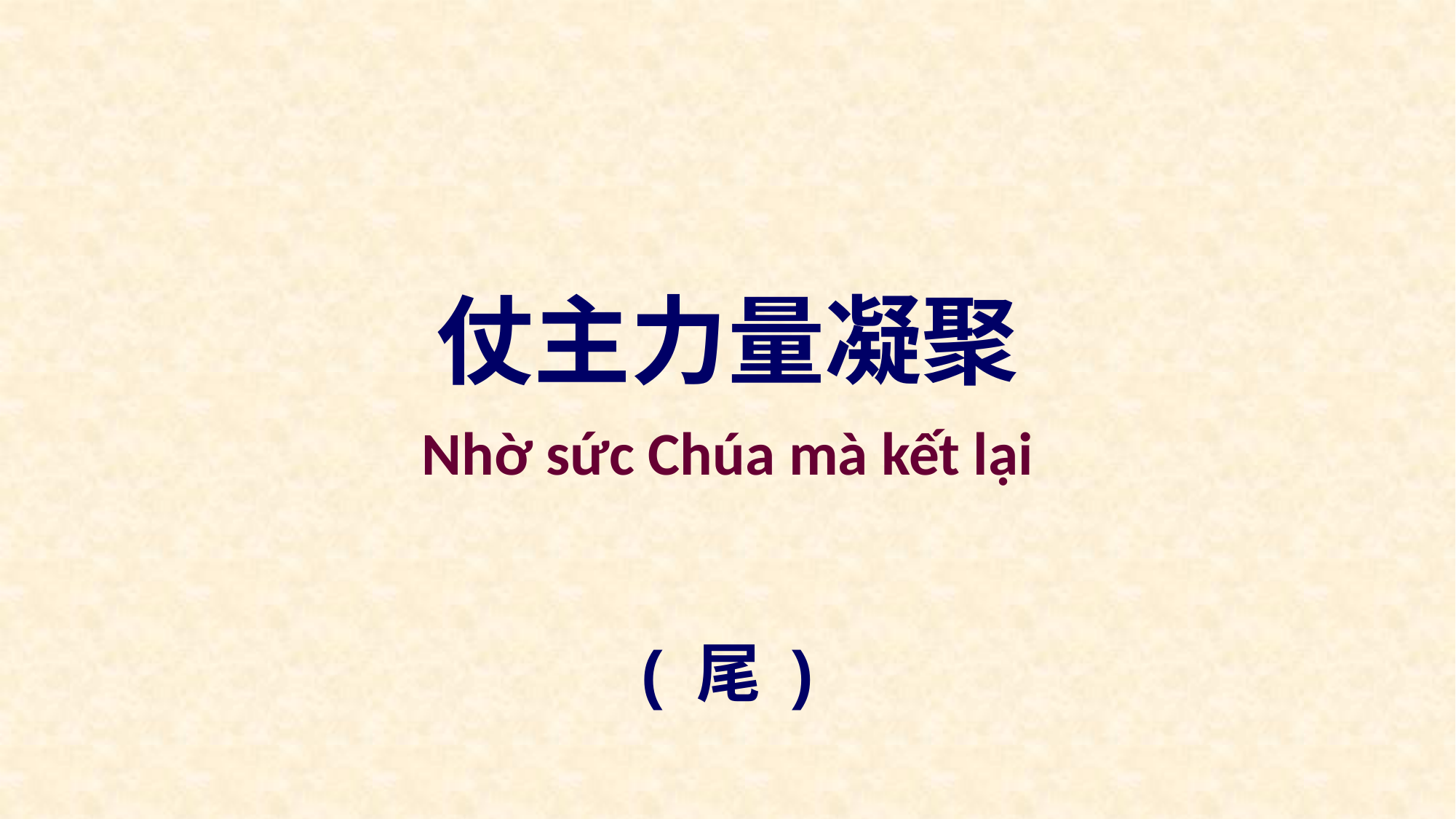

仗主力量凝聚
Nhờ sức Chúa mà kết lại
( 尾 )